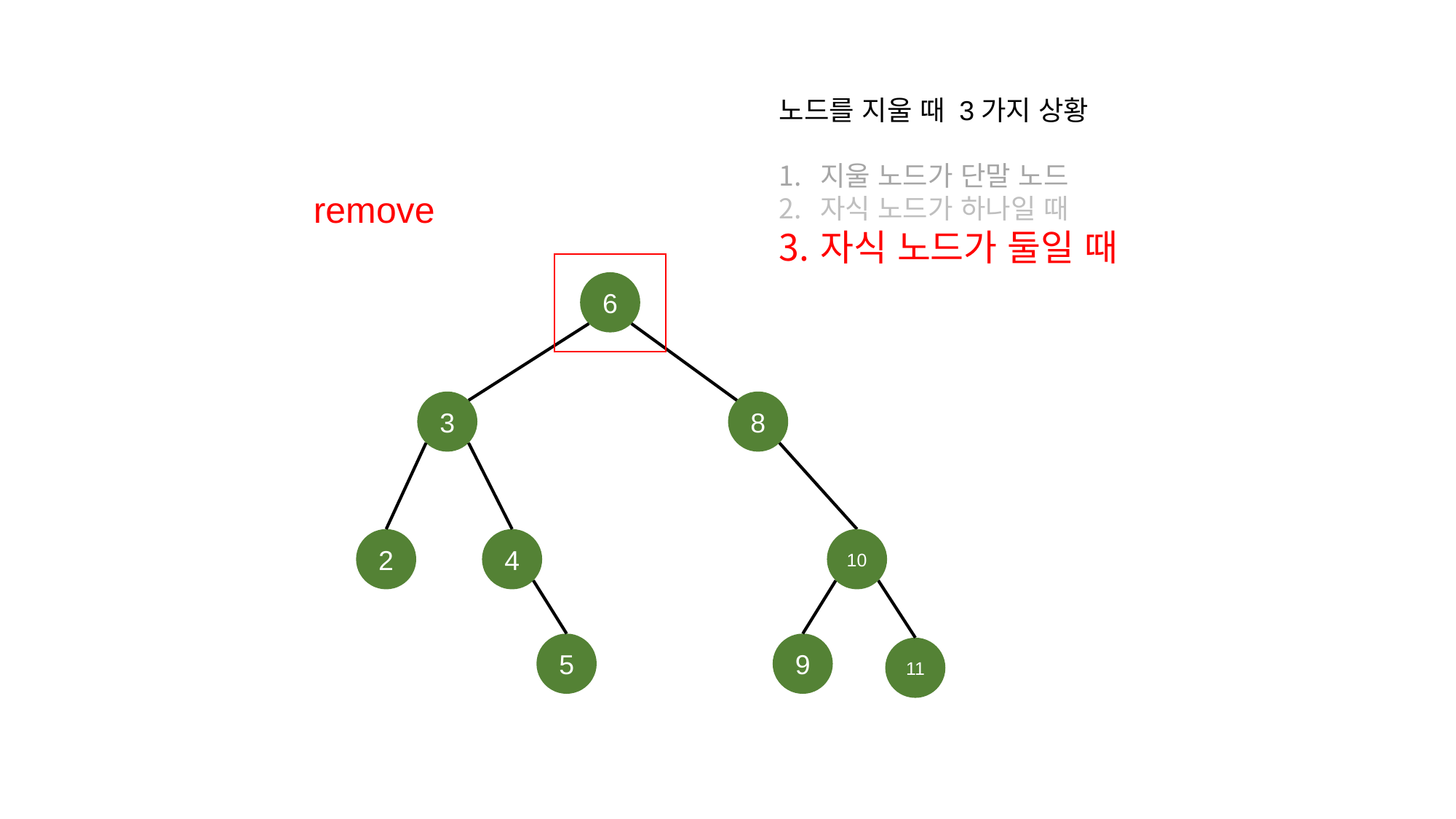

노드를 지울 때 3가지 상황

지울 노드가 단말 노드
자식 노드가 하나일 때
자식 노드가 둘일 때
remove

6
3
8
2
4
10
5
9
11